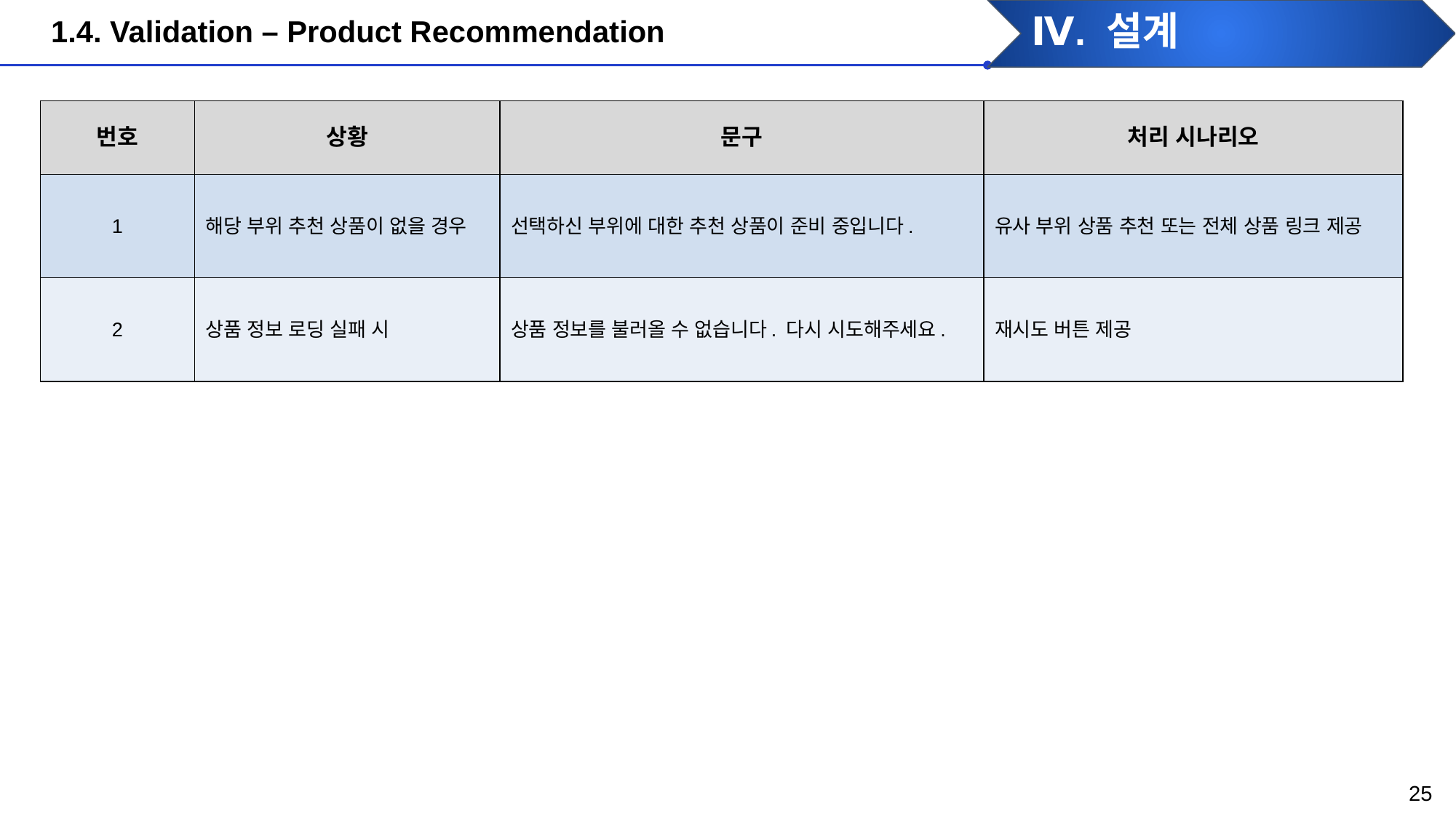

1.4. Validation – Product Recommendation
Ⅳ. 설계
| 번호 | 상황 | 문구 | 처리 시나리오 |
| --- | --- | --- | --- |
| 1 | 해당 부위 추천 상품이 없을 경우 | 선택하신 부위에 대한 추천 상품이 준비 중입니다. | 유사 부위 상품 추천 또는 전체 상품 링크 제공 |
| 2 | 상품 정보 로딩 실패 시 | 상품 정보를 불러올 수 없습니다. 다시 시도해주세요. | 재시도 버튼 제공 |